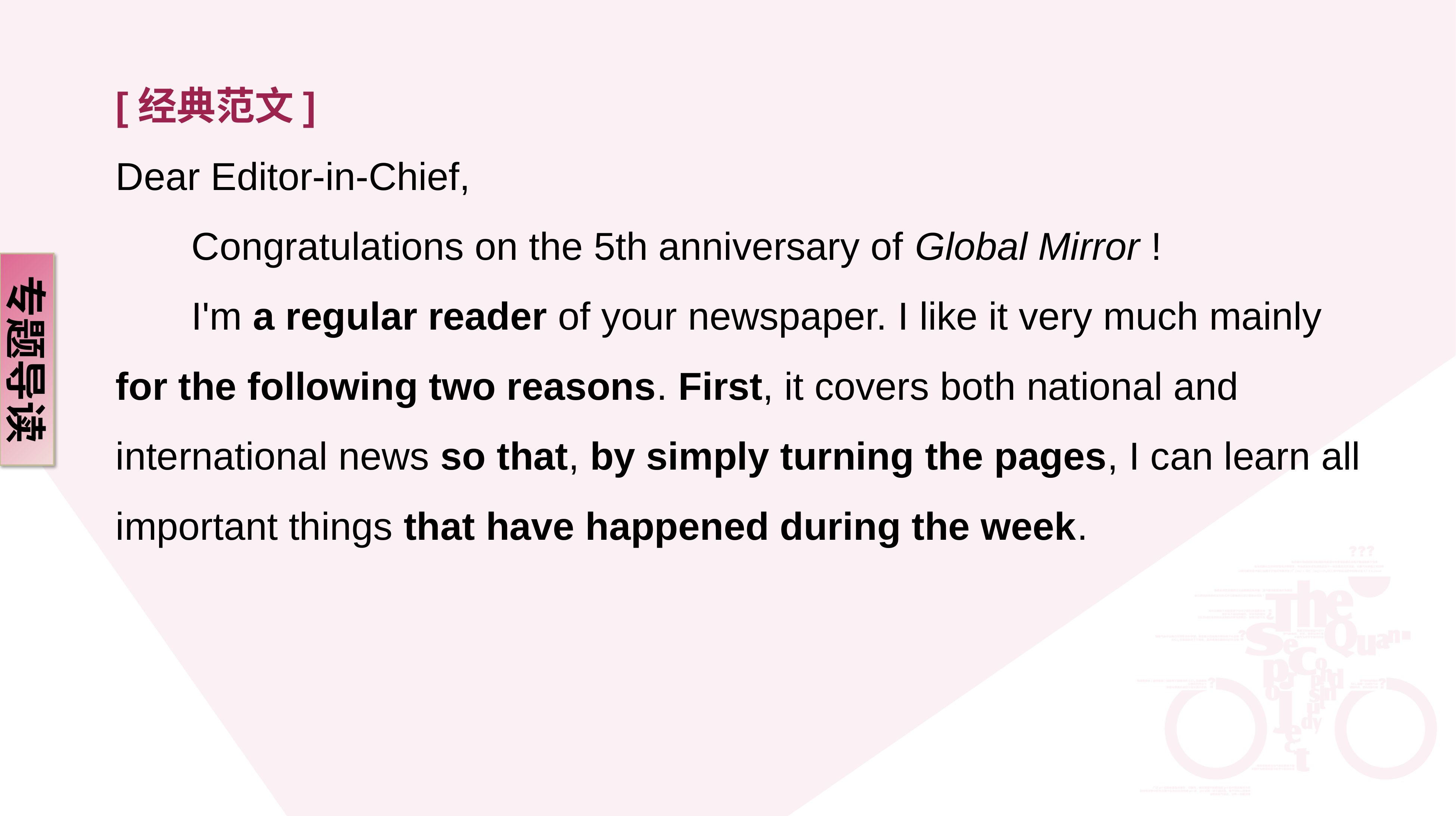

[经典范文]
Dear Editor-in-Chief,
       Congratulations on the 5th anniversary of Global Mirror !
       I'm a regular reader of your newspaper. I like it very much mainly for the following two reasons. First, it covers both national and international news so that, by simply turning the pages, I can learn all important things that have happened during the week.
专题导读